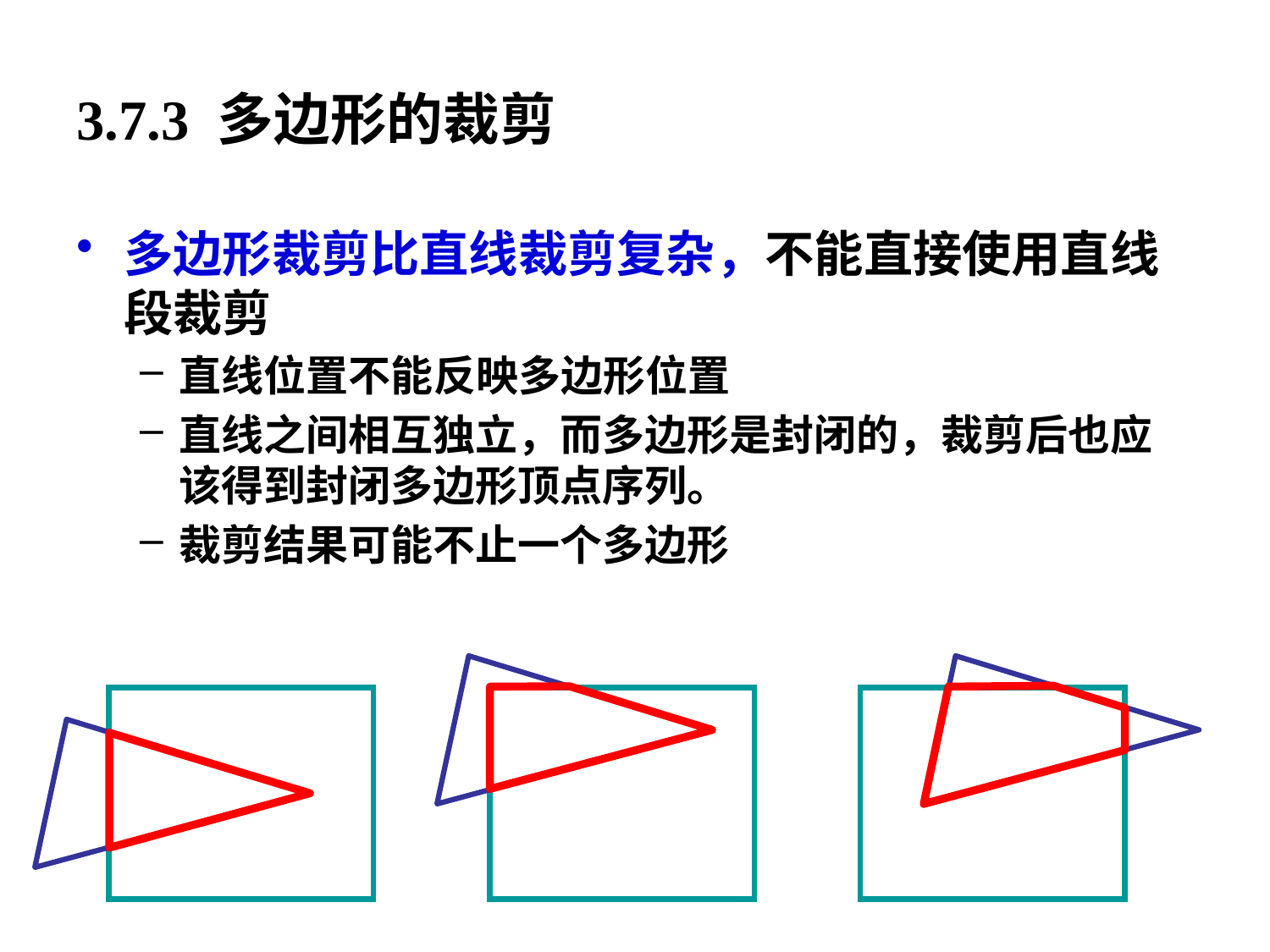

# 3.7.3 多边形的裁剪
多边形裁剪比直线裁剪复杂，不能直接使用直线段裁剪
直线位置不能反映多边形位置
直线之间相互独立，而多边形是封闭的，裁剪后也应该得到封闭多边形顶点序列。
裁剪结果可能不止一个多边形